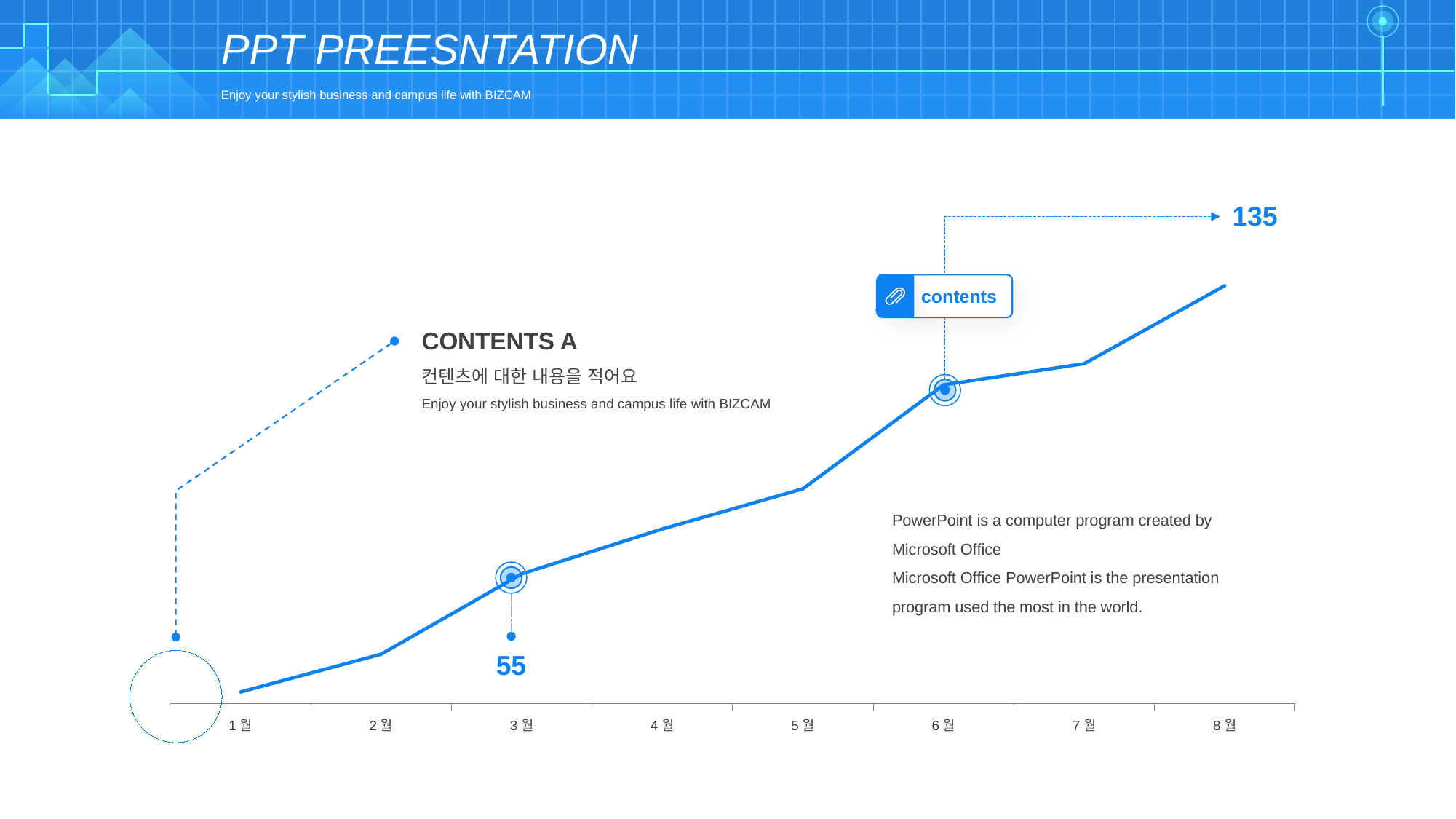

|  |  |  |  |  |  |  |  |  |  |  |  |  |  |  |  |  |  |  |  |  |  |  |  |  |  |  |  |  |  |  |  |  |  |  |  |  |  |  |  |  |  |  |  |  |  |  |  |  |  |  |  |  |  |  |  |  |  |  |  |
| --- | --- | --- | --- | --- | --- | --- | --- | --- | --- | --- | --- | --- | --- | --- | --- | --- | --- | --- | --- | --- | --- | --- | --- | --- | --- | --- | --- | --- | --- | --- | --- | --- | --- | --- | --- | --- | --- | --- | --- | --- | --- | --- | --- | --- | --- | --- | --- | --- | --- | --- | --- | --- | --- | --- | --- | --- | --- | --- | --- |
|  |  |  |  |  |  |  |  |  |  |  |  |  |  |  |  |  |  |  |  |  |  |  |  |  |  |  |  |  |  |  |  |  |  |  |  |  |  |  |  |  |  |  |  |  |  |  |  |  |  |  |  |  |  |  |  |  |  |  |  |
|  |  |  |  |  |  |  |  |  |  |  |  |  |  |  |  |  |  |  |  |  |  |  |  |  |  |  |  |  |  |  |  |  |  |  |  |  |  |  |  |  |  |  |  |  |  |  |  |  |  |  |  |  |  |  |  |  |  |  |  |
|  |  |  |  |  |  |  |  |  |  |  |  |  |  |  |  |  |  |  |  |  |  |  |  |  |  |  |  |  |  |  |  |  |  |  |  |  |  |  |  |  |  |  |  |  |  |  |  |  |  |  |  |  |  |  |  |  |  |  |  |
|  |  |  |  |  |  |  |  |  |  |  |  |  |  |  |  |  |  |  |  |  |  |  |  |  |  |  |  |  |  |  |  |  |  |  |  |  |  |  |  |  |  |  |  |  |  |  |  |  |  |  |  |  |  |  |  |  |  |  |  |

PPT PREESNTATION
Enjoy your stylish business and campus life with BIZCAM

135

### Chart

| Category | 계열 1 |
|---|---|
| 1월 | 5.0 |
| 2월 | 21.0 |
| 3월 | 55.0 |
| 4월 | 74.0 |
| 5월 | 91.0 |
| 6월 | 135.0 |
| 7월 | 144.0 |
| 8월 | 177.0 |
contents

CONTENTS A
컨텐츠에 대한 내용을 적어요
Enjoy your stylish business and campus life with BIZCAM

PowerPoint is a computer program created by Microsoft Office
Microsoft Office PowerPoint is the presentation program used the most in the world.

55